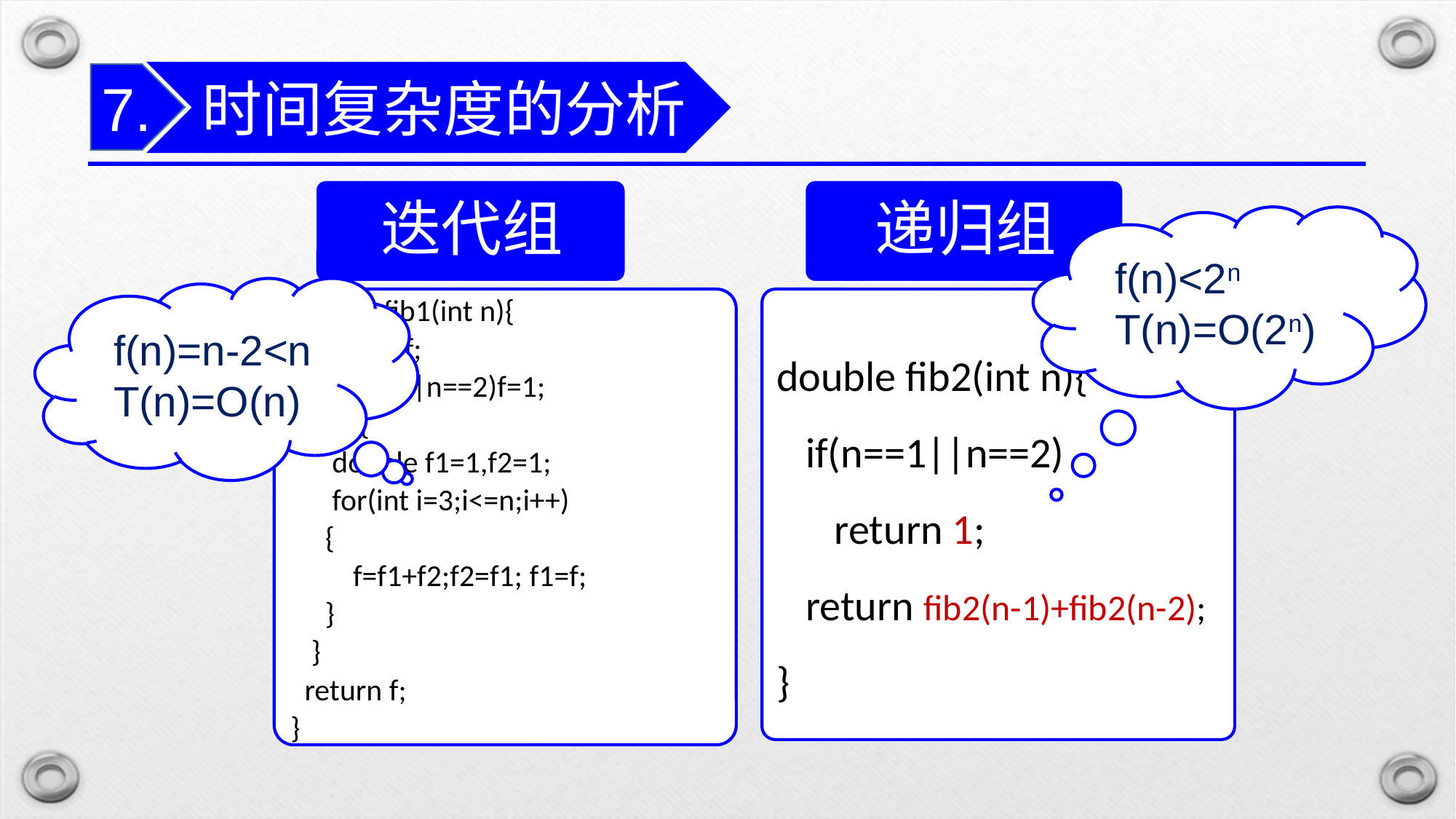

时间复杂度的分析

7.

迭代组
递归组
f(n)<2n
T(n)=O(2n)
f(n)=n-2<n
T(n)=O(n)
double fib1(int n){
   double f;
   if(n==1||n==2)f=1;
   else{
      double f1=1,f2=1;
      for(int i=3;i<=n;i++)
     {
         f=f1+f2;f2=f1; f1=f;
     }
   }
  return f;
}
double fib2(int n){
   if(n==1||n==2)
      return 1;
   return fib2(n-1)+fib2(n-2);
}